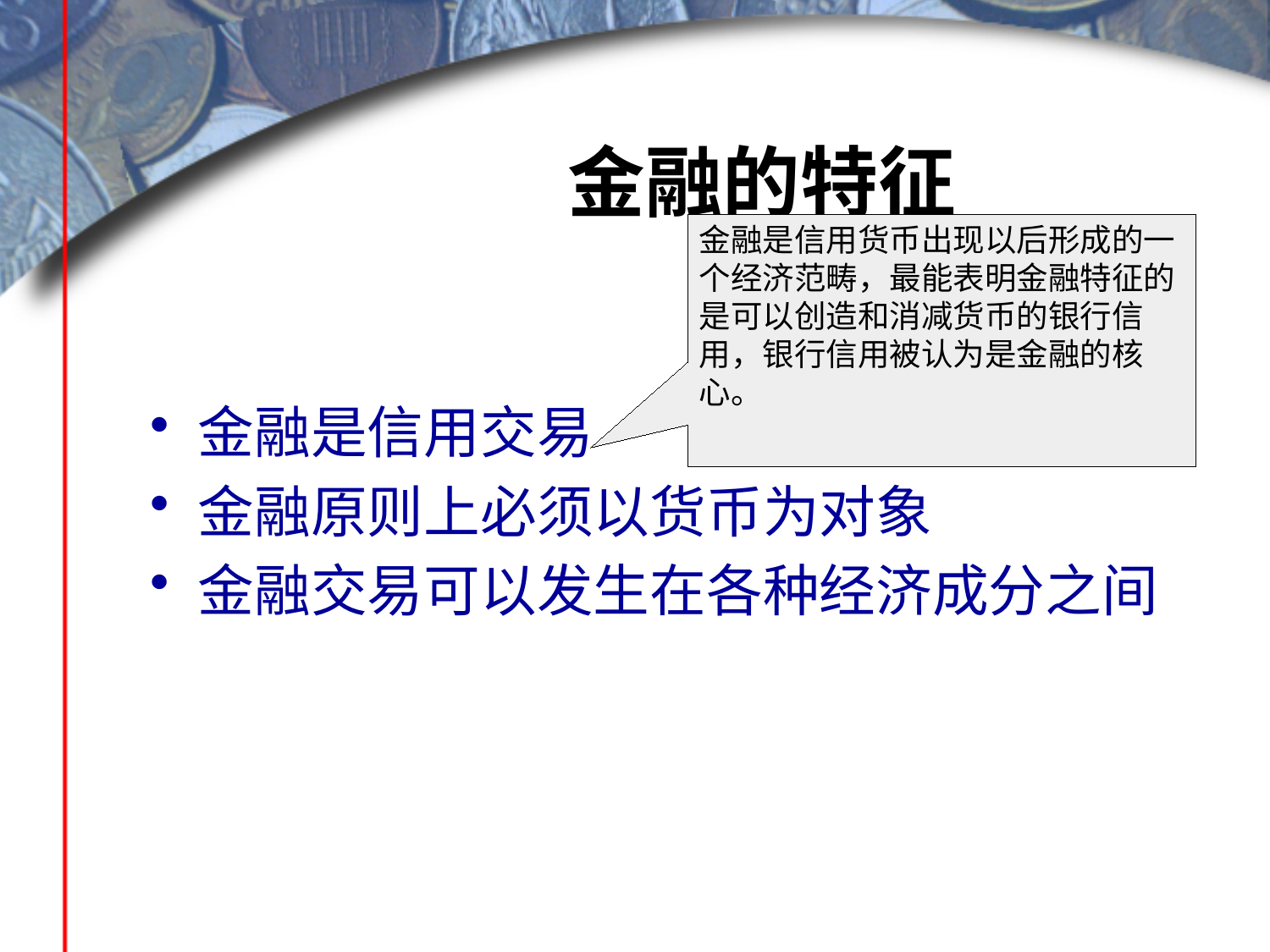

# 金融的特征

金融是信用交易
金融原则上必须以货币为对象
金融交易可以发生在各种经济成分之间

金融是信用货币出现以后形成的一个经济范畴，最能表明金融特征的是可以创造和消减货币的银行信用，银行信用被认为是金融的核心。